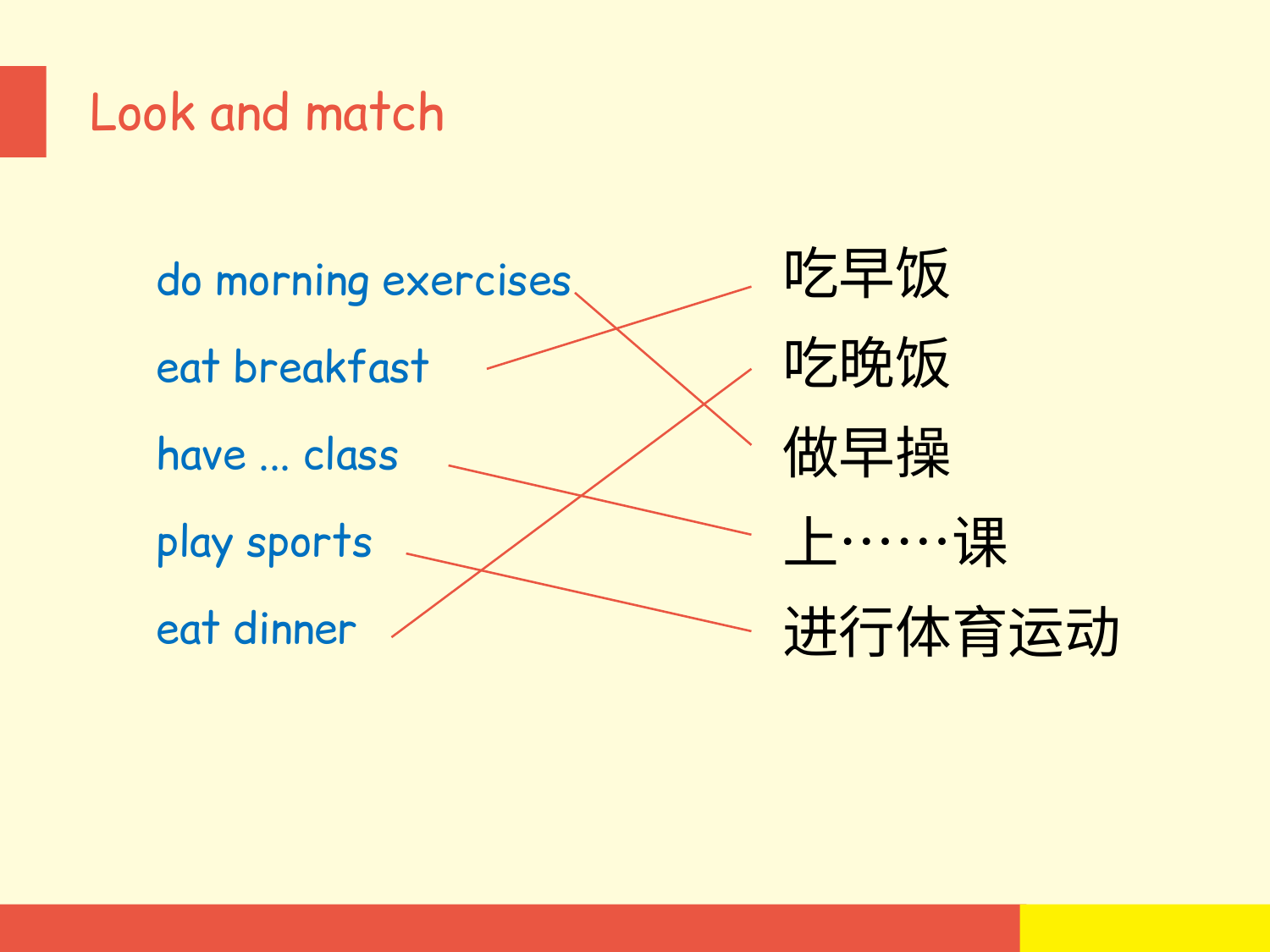

Look and match
do morning exercises
eat breakfast
have ... class
play sports
eat dinner
吃早饭

吃晚饭

做早操

上……课

进行体育运动